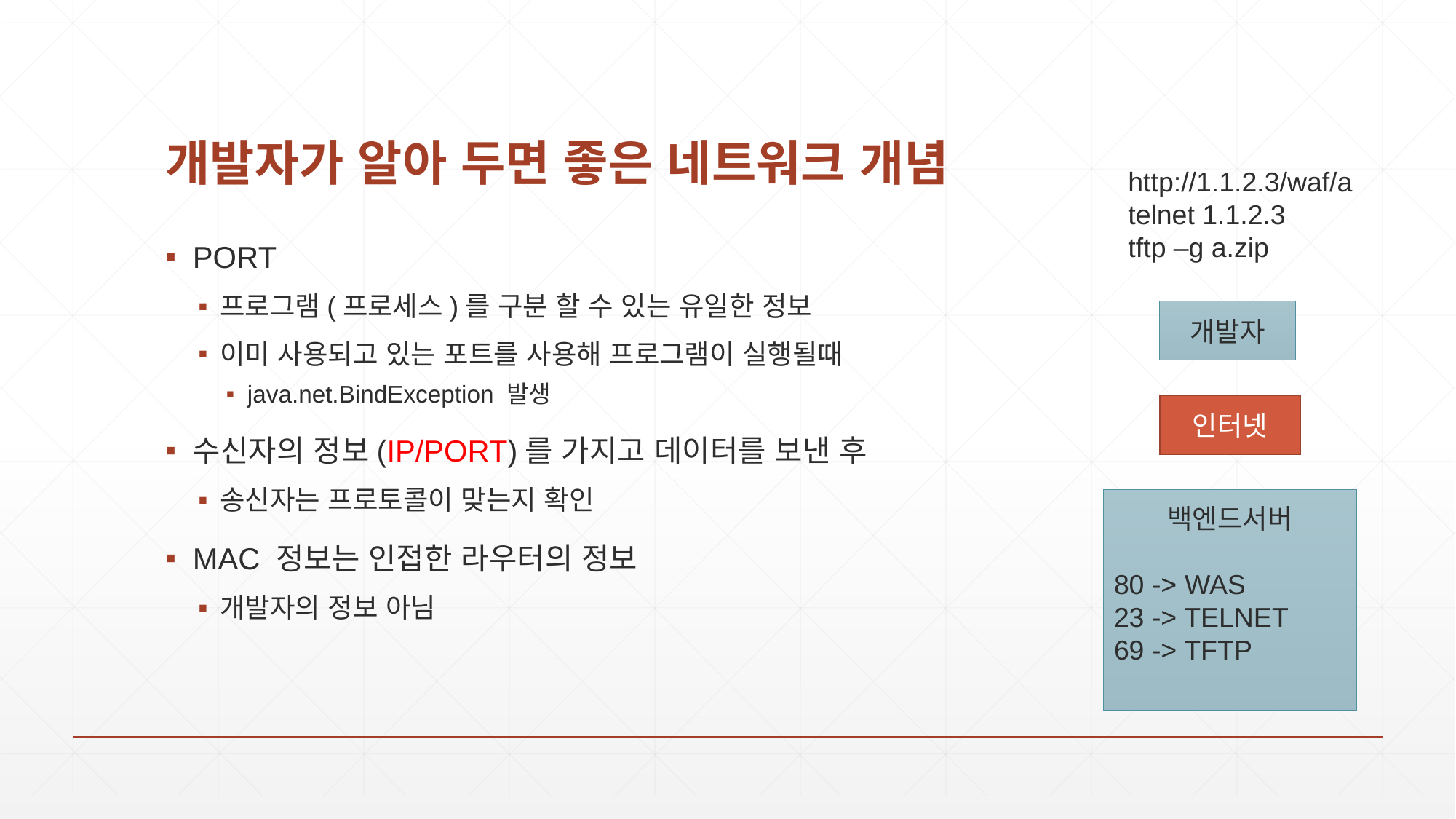

# 개발자가 알아 두면 좋은 네트워크 개념
http://1.1.2.3/waf/a
telnet 1.1.2.3
tftp –g a.zip
PORT
프로그램(프로세스)를 구분 할 수 있는 유일한 정보
이미 사용되고 있는 포트를 사용해 프로그램이 실행될때
java.net.BindException 발생
수신자의 정보(IP/PORT)를 가지고 데이터를 보낸 후
송신자는 프로토콜이 맞는지 확인
MAC 정보는 인접한 라우터의 정보
개발자의 정보 아님

개발자
인터넷
백엔드서버

80 -> WAS
23 -> TELNET
69 -> TFTP